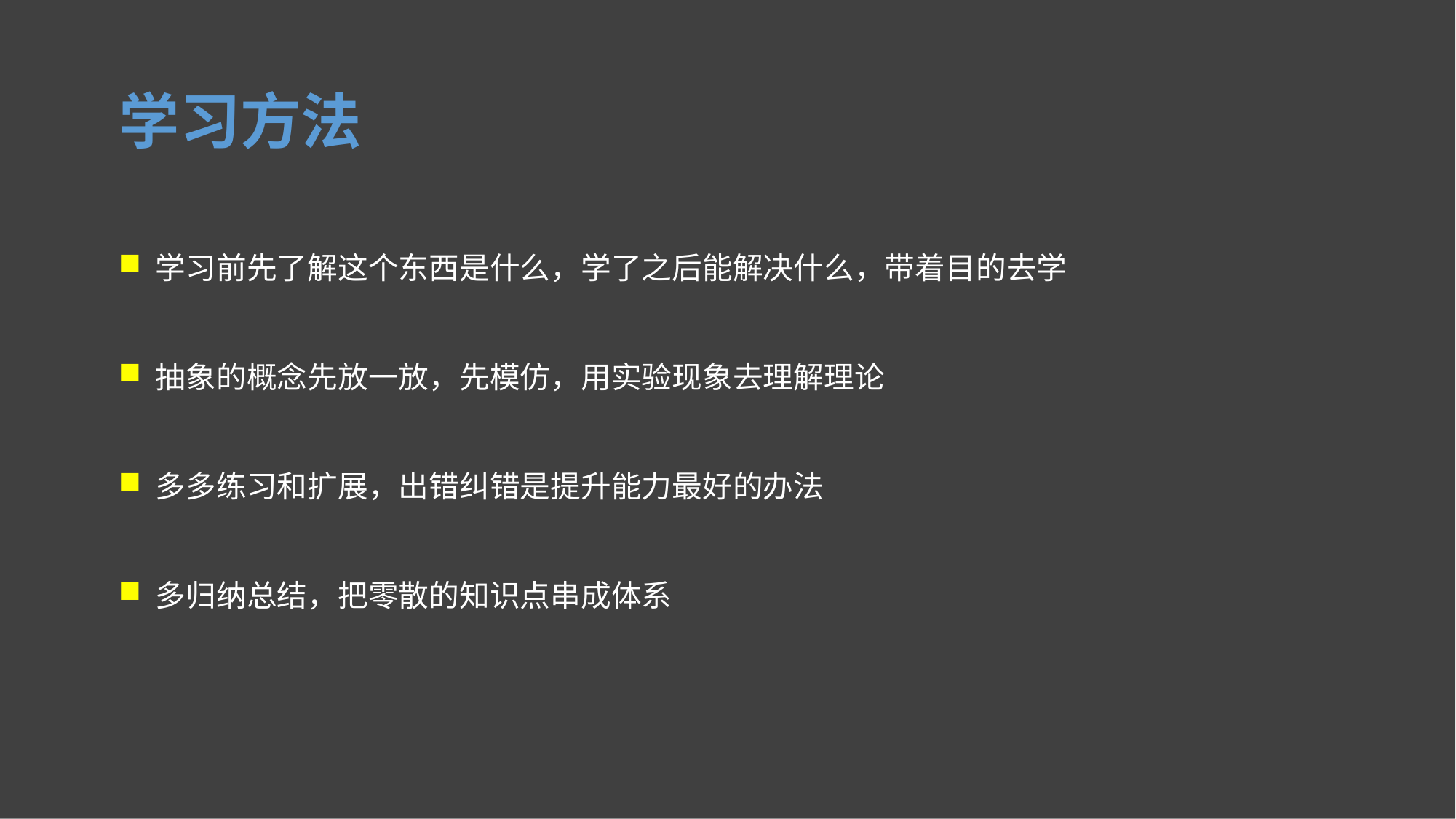

学习方法
 学习前先了解这个东西是什么，学了之后能解决什么，带着目的去学

 抽象的概念先放一放，先模仿，用实验现象去理解理论

 多多练习和扩展，出错纠错是提升能力最好的办法

 多归纳总结，把零散的知识点串成体系